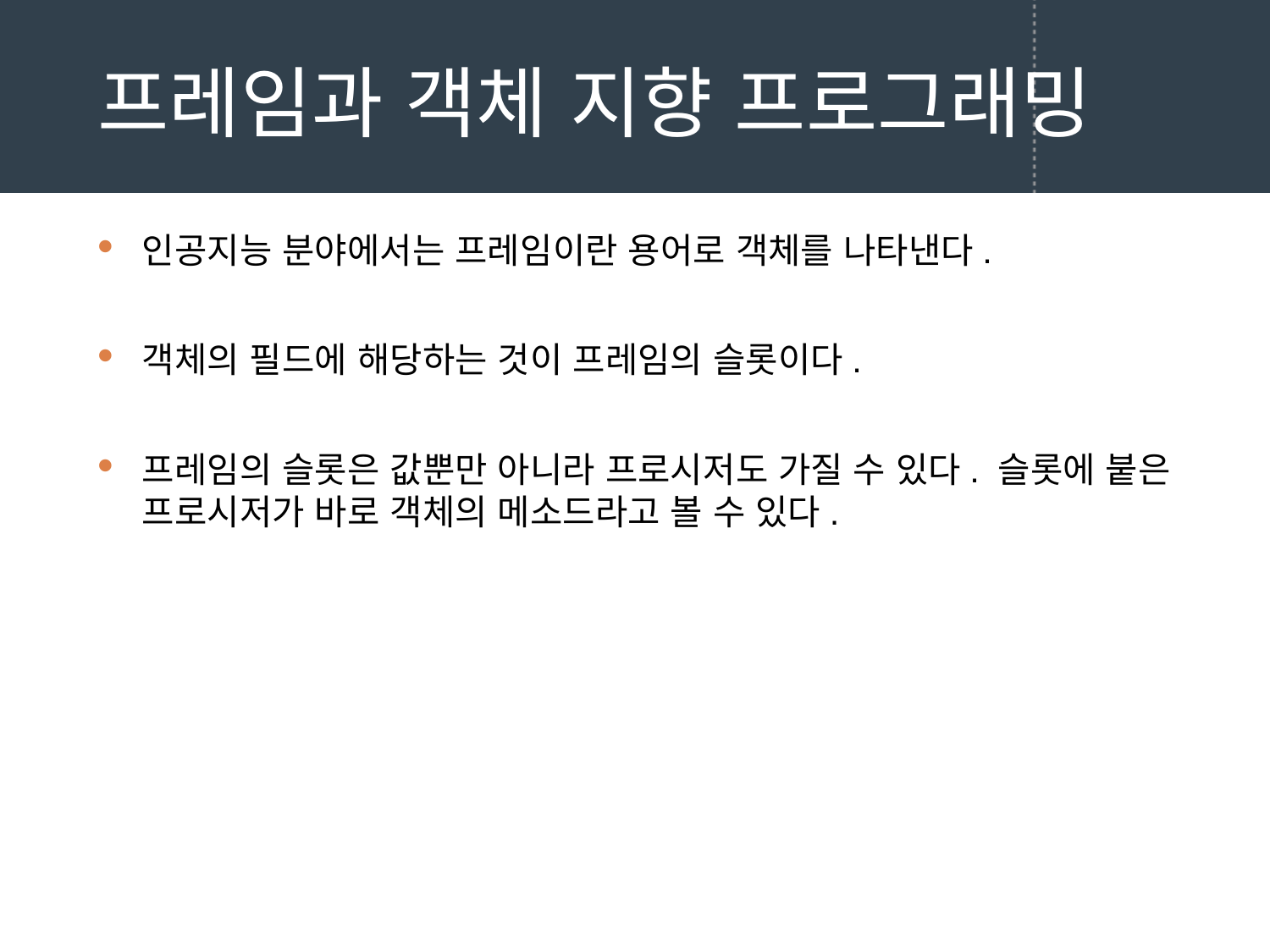

# 프레임과 객체 지향 프로그래밍
인공지능 분야에서는 프레임이란 용어로 객체를 나타낸다.

객체의 필드에 해당하는 것이 프레임의 슬롯이다.

프레임의 슬롯은 값뿐만 아니라 프로시저도 가질 수 있다. 슬롯에 붙은 프로시저가 바로 객체의 메소드라고 볼 수 있다.